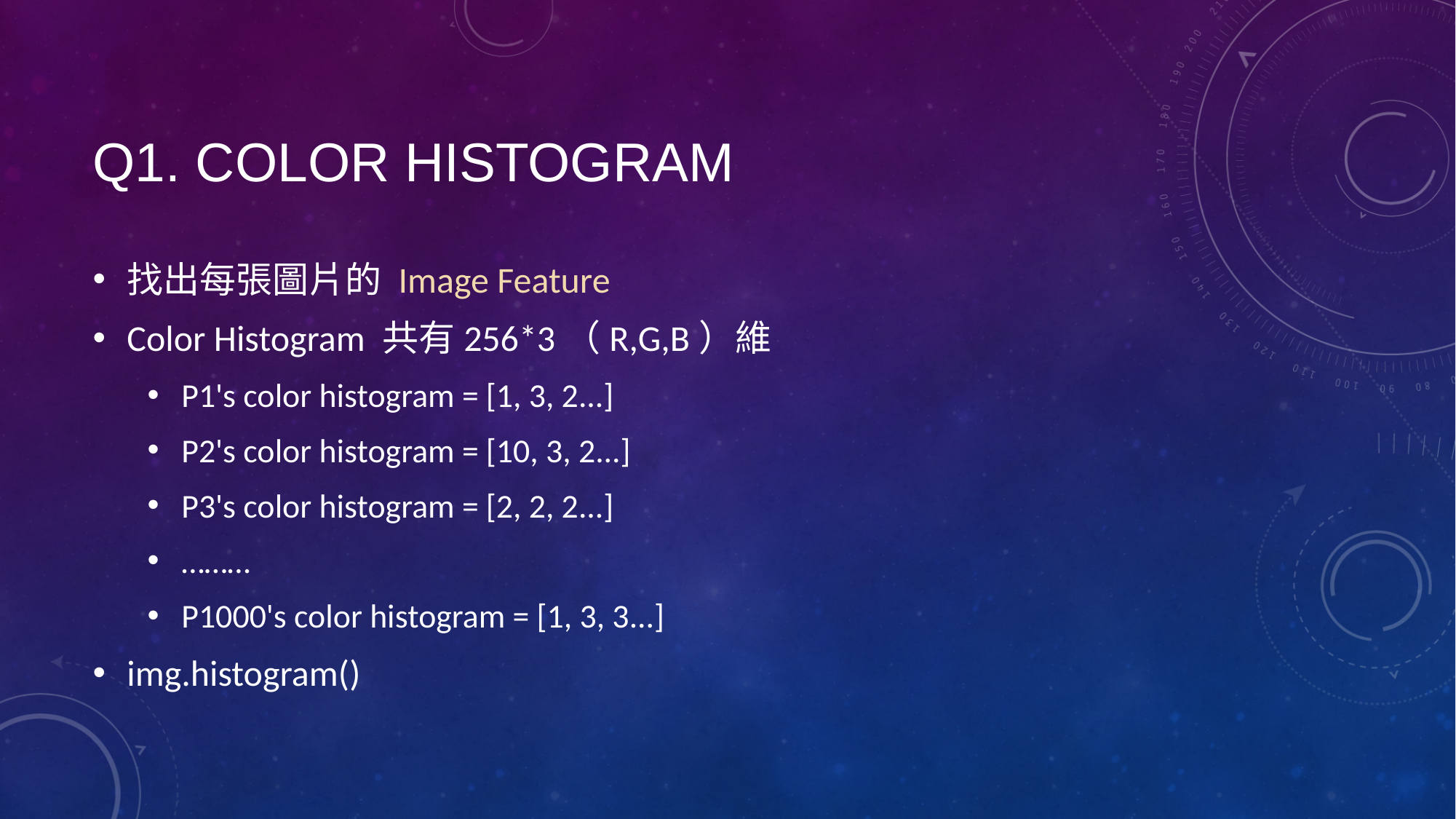

# Q1. Color Histogram
找出每張圖片的 Image Feature
Color Histogram 共有256*3（R,G,B）維
P1's color histogram = [1, 3, 2...]
P2's color histogram = [10, 3, 2...]
P3's color histogram = [2, 2, 2...]
………
P1000's color histogram = [1, 3, 3...]
img.histogram()